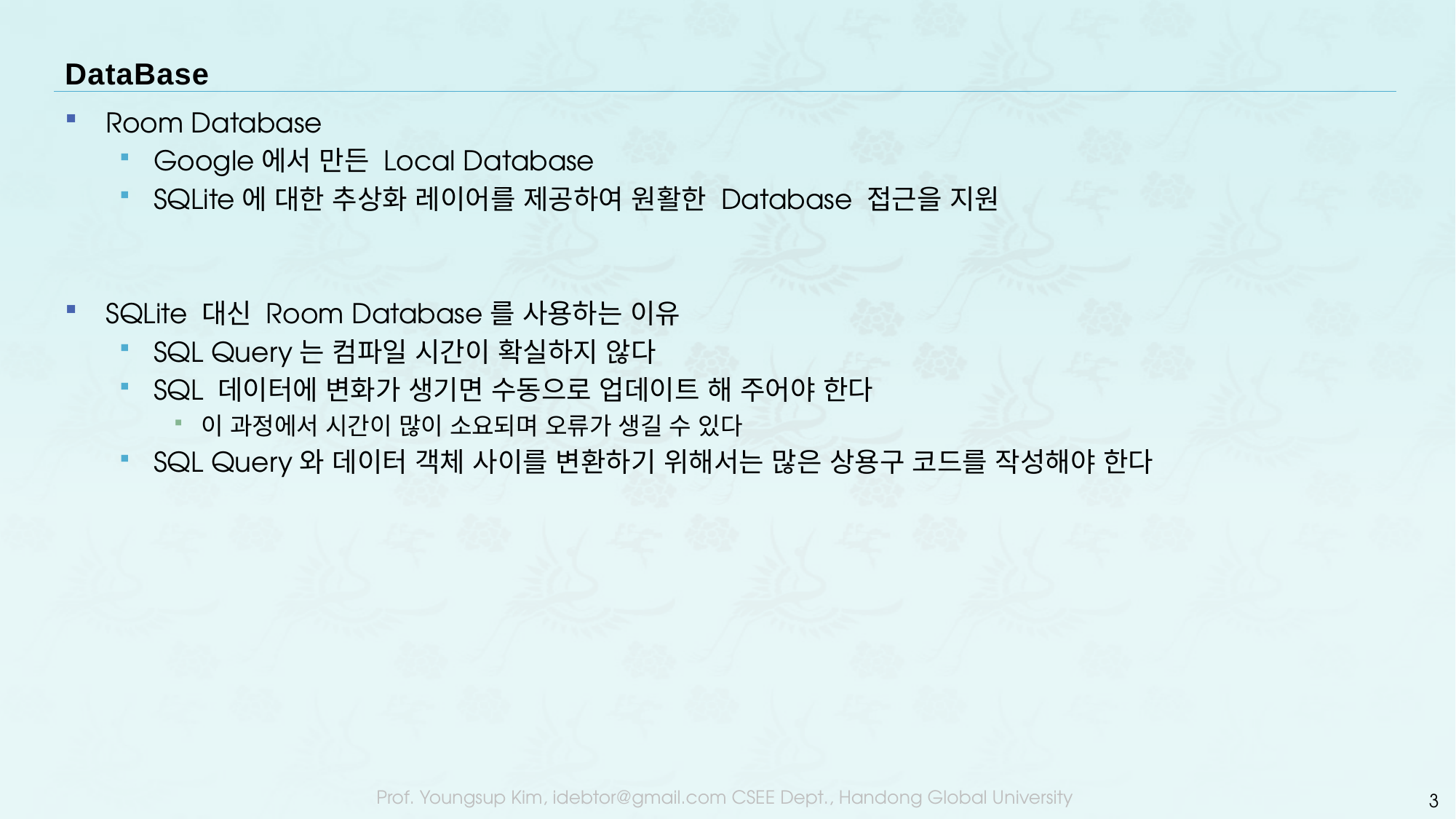

# DataBase
Room Database
Google에서 만든 Local Database
SQLite에 대한 추상화 레이어를 제공하여 원활한 Database 접근을 지원

SQLite 대신 Room Database를 사용하는 이유
SQL Query는 컴파일 시간이 확실하지 않다
SQL 데이터에 변화가 생기면 수동으로 업데이트 해 주어야 한다
이 과정에서 시간이 많이 소요되며 오류가 생길 수 있다
SQL Query와 데이터 객체 사이를 변환하기 위해서는 많은 상용구 코드를 작성해야 한다

3